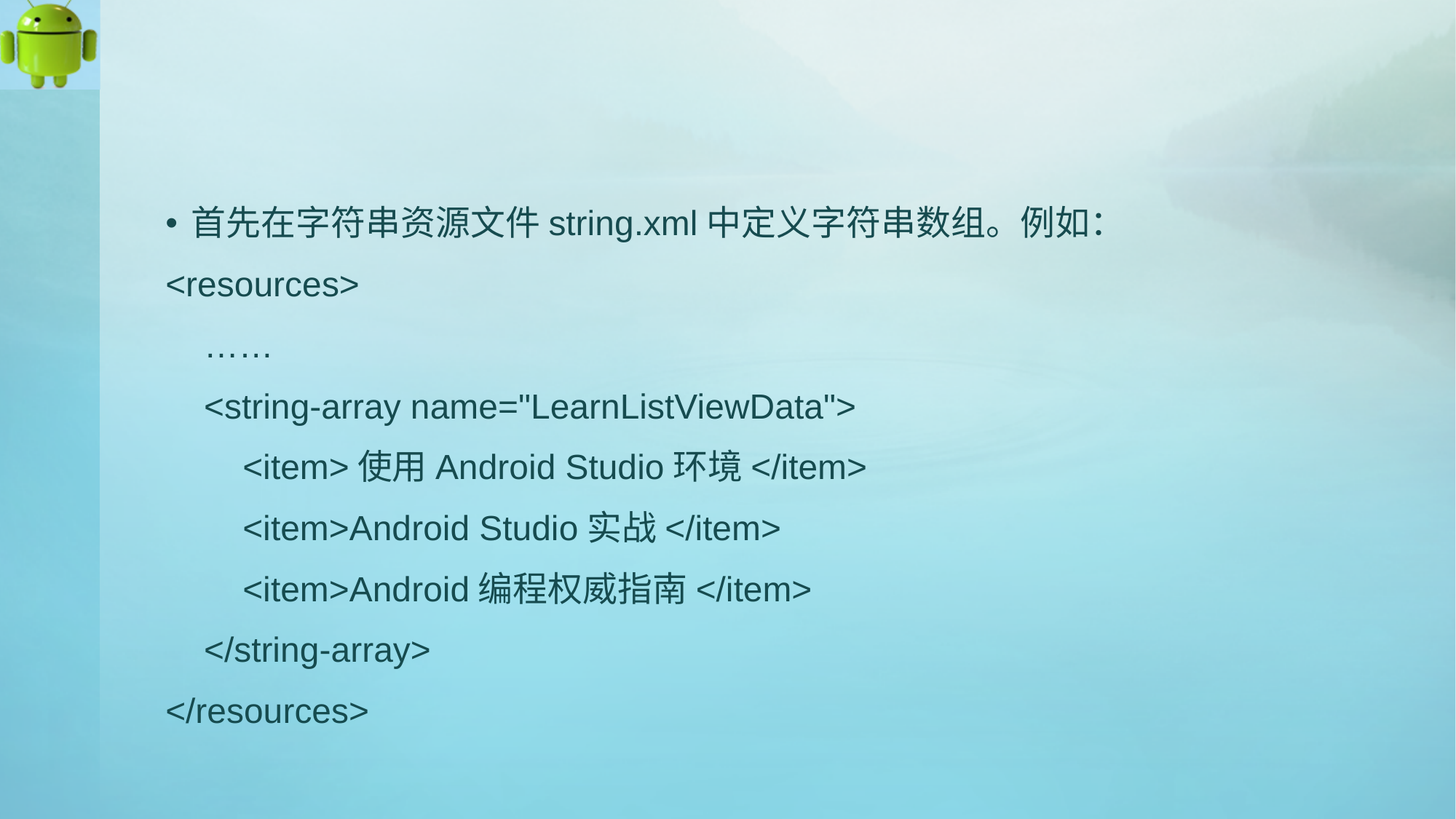

#
首先在字符串资源文件string.xml中定义字符串数组。例如：
<resources>
    ……
    <string-array name="LearnListViewData">
        <item>使用Android Studio环境</item>
        <item>Android Studio实战</item>
        <item>Android编程权威指南</item>
    </string-array>
</resources>